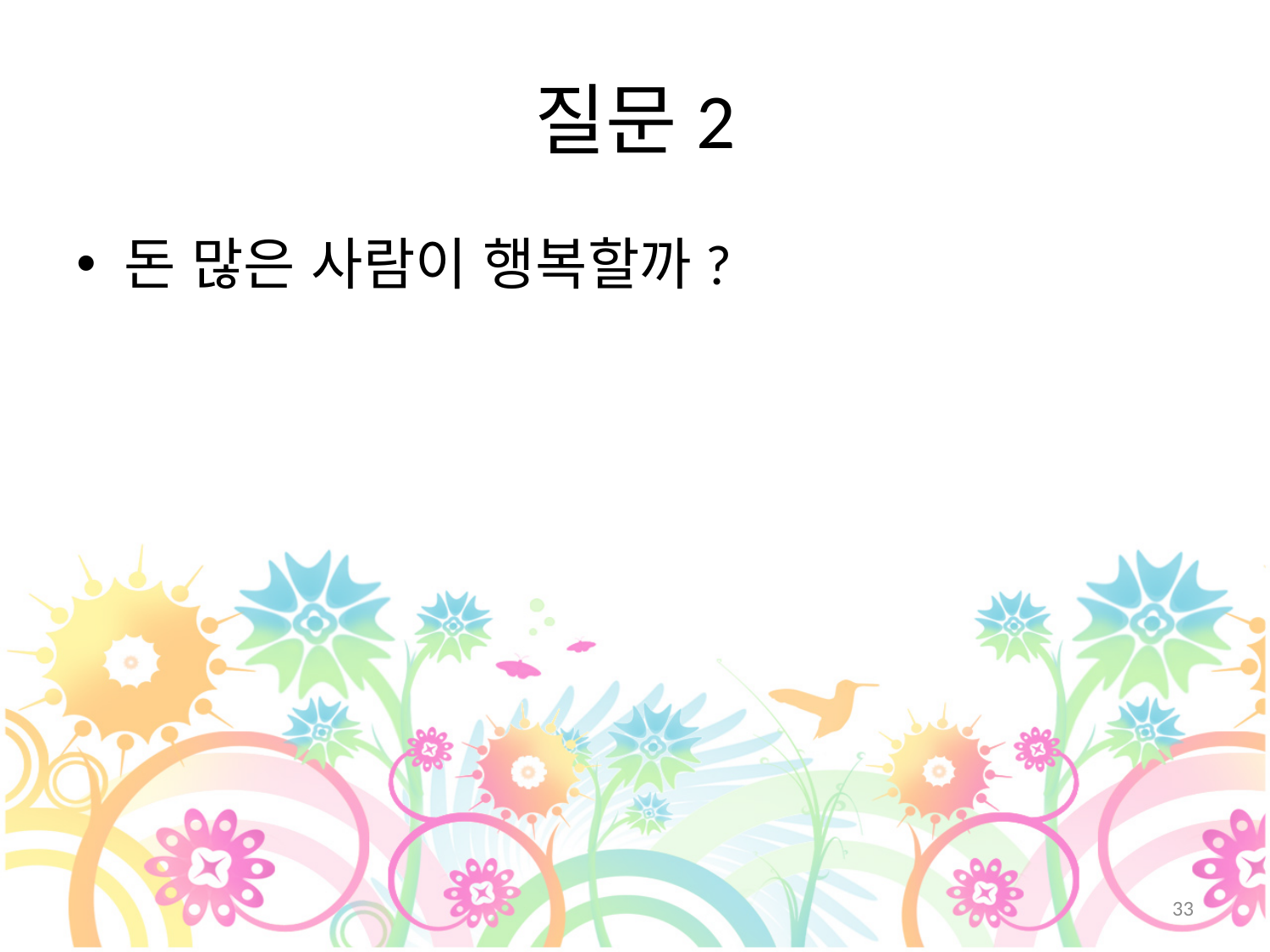

# 질문2
돈 많은 사람이 행복할까?

33